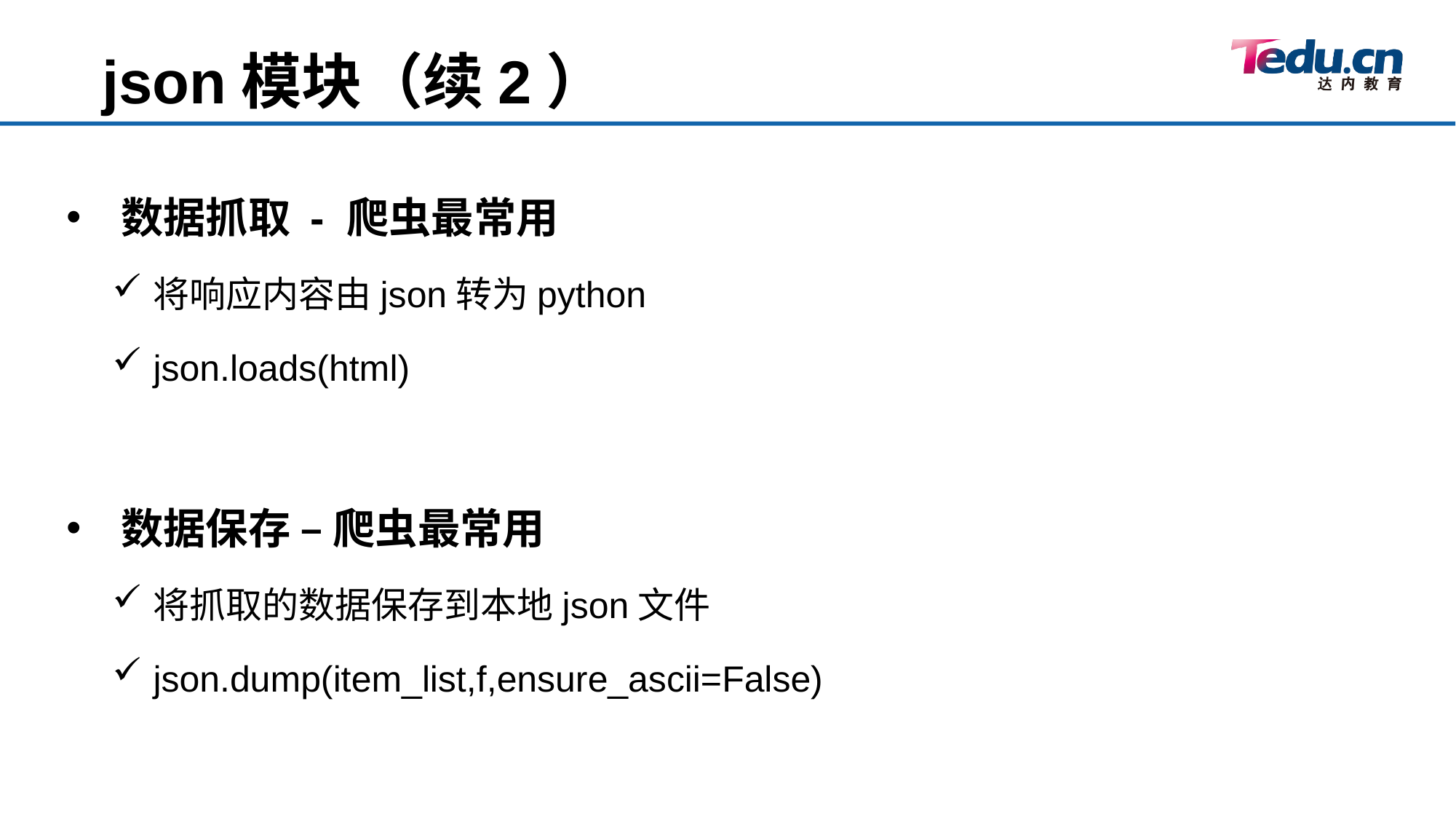

json模块（续2）
数据抓取 - 爬虫最常用
将响应内容由json转为python
json.loads(html)

数据保存 – 爬虫最常用
将抓取的数据保存到本地json文件
json.dump(item_list,f,ensure_ascii=False)